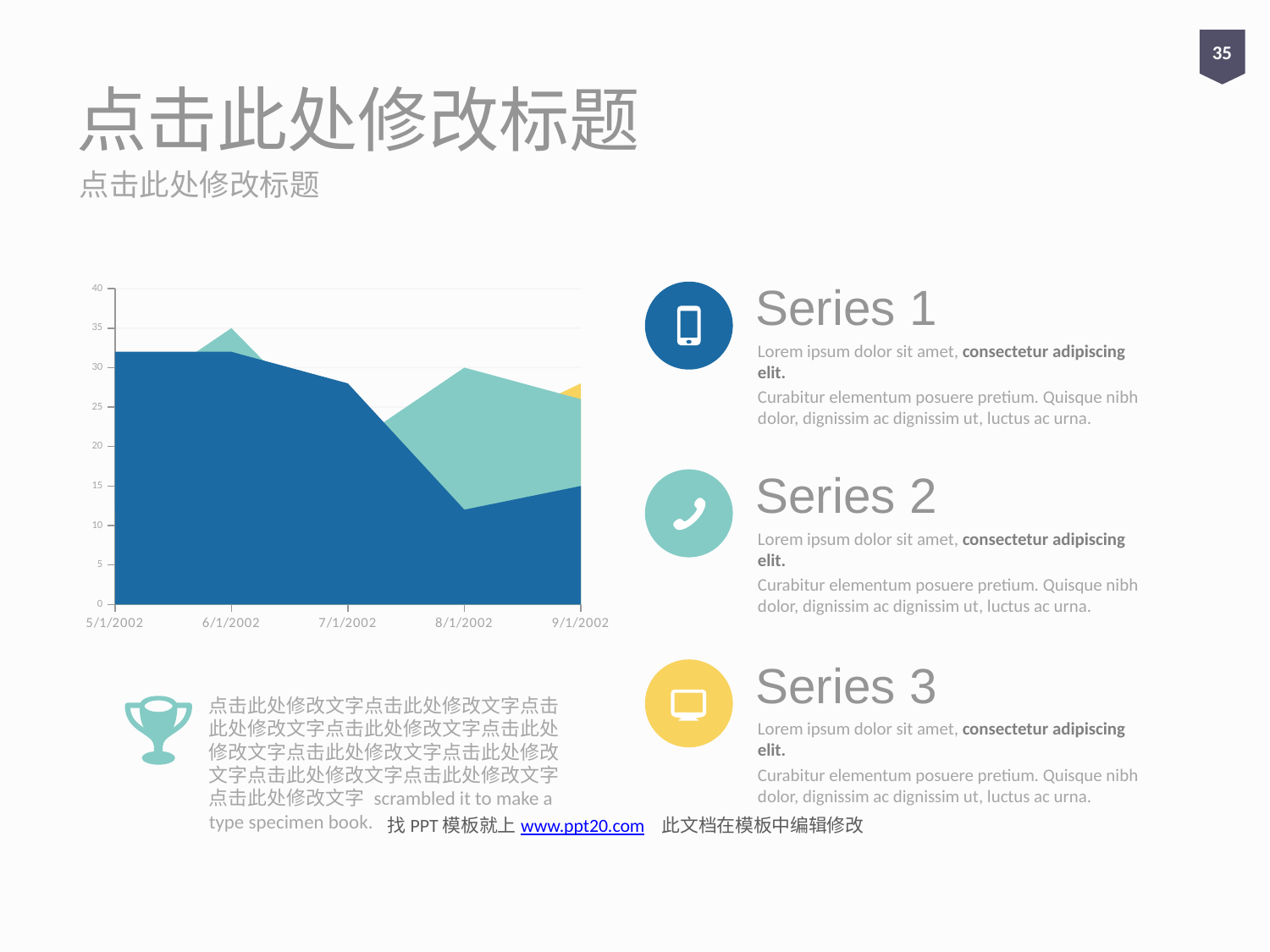

35
# 点击此处修改标题
点击此处修改标题
Series 1
Lorem ipsum dolor sit amet, consectetur adipiscing elit.
Curabitur elementum posuere pretium. Quisque nibh dolor, dignissim ac dignissim ut, luctus ac urna.

### Chart

| Category | Series 1 | Series 12 | Series 2 |
|---|---|---|---|
| 37377 | 32.0 | 25.0 | 12.0 |
| 37408 | 32.0 | 35.0 | 12.0 |
| 37438 | 28.0 | 20.0 | 12.0 |
| 37469 | 12.0 | 30.0 | 21.0 |
| 37500 | 15.0 | 26.0 | 28.0 |

Series 2
Lorem ipsum dolor sit amet, consectetur adipiscing elit.
Curabitur elementum posuere pretium. Quisque nibh dolor, dignissim ac dignissim ut, luctus ac urna.

Series 3
Lorem ipsum dolor sit amet, consectetur adipiscing elit.
Curabitur elementum posuere pretium. Quisque nibh dolor, dignissim ac dignissim ut, luctus ac urna.

点击此处修改文字点击此处修改文字点击此处修改文字点击此处修改文字点击此处修改文字点击此处修改文字点击此处修改文字点击此处修改文字点击此处修改文字点击此处修改文字 scrambled it to make a type specimen book.